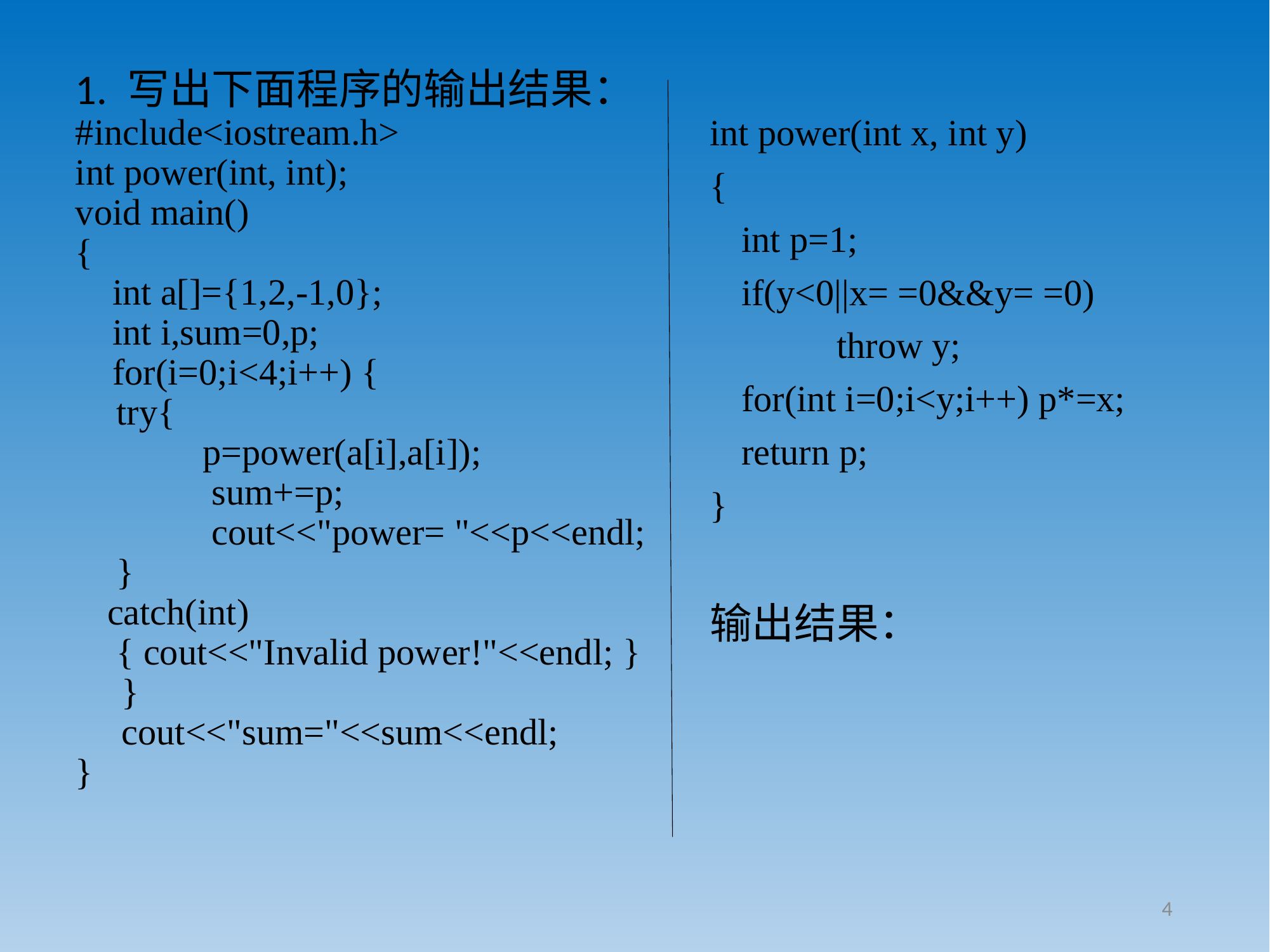

1. 写出下面程序的输出结果：
#include<iostream.h>
int power(int, int);
void main()
{
    int a[]={1,2,-1,0};
    int i,sum=0,p;
    for(i=0;i<4;i++) {
	 try{
		p=power(a[i],a[i]);
		 sum+=p;
		 cout<<"power= "<<p<<endl;
	 }
	catch(int)
	 { cout<<"Invalid power!"<<endl; }
     }
     cout<<"sum="<<sum<<endl;
}
int power(int x, int y)
{
	int p=1;
	if(y<0||x= =0&&y= =0)		throw y;
	for(int i=0;i<y;i++) p*=x;
	return p;
}

输出结果：

4